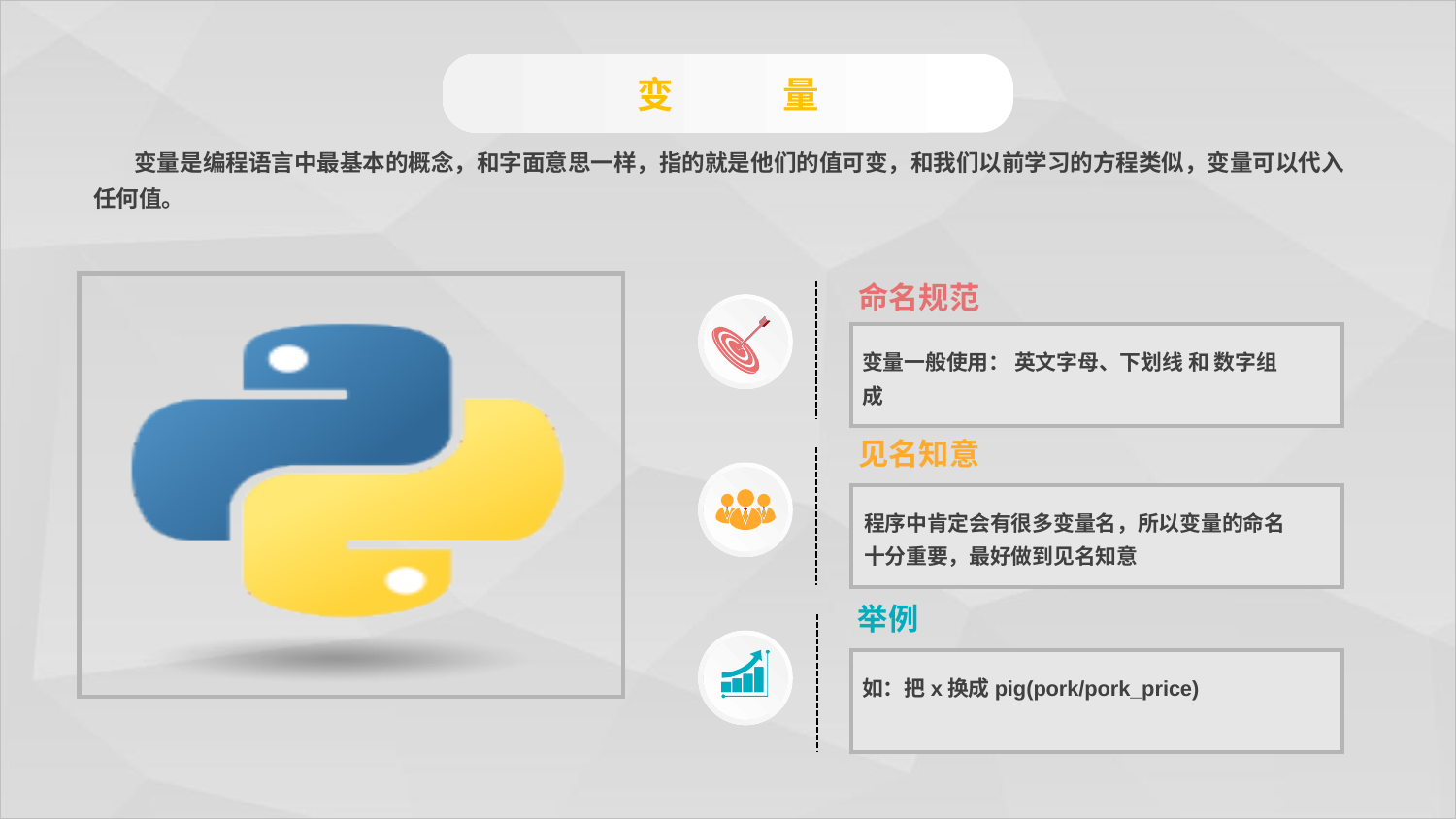

变	量
       变量是编程语言中最基本的概念，和字面意思一样，指的就是他们的值可变，和我们以前学习的方程类似，变量可以代入任何值。

命名规范

变量一般使用： 英文字母、下划线 和 数字组成
见名知意

程序中肯定会有很多变量名，所以变量的命名十分重要，最好做到见名知意
举例

如：把x换成pig(pork/pork_price)